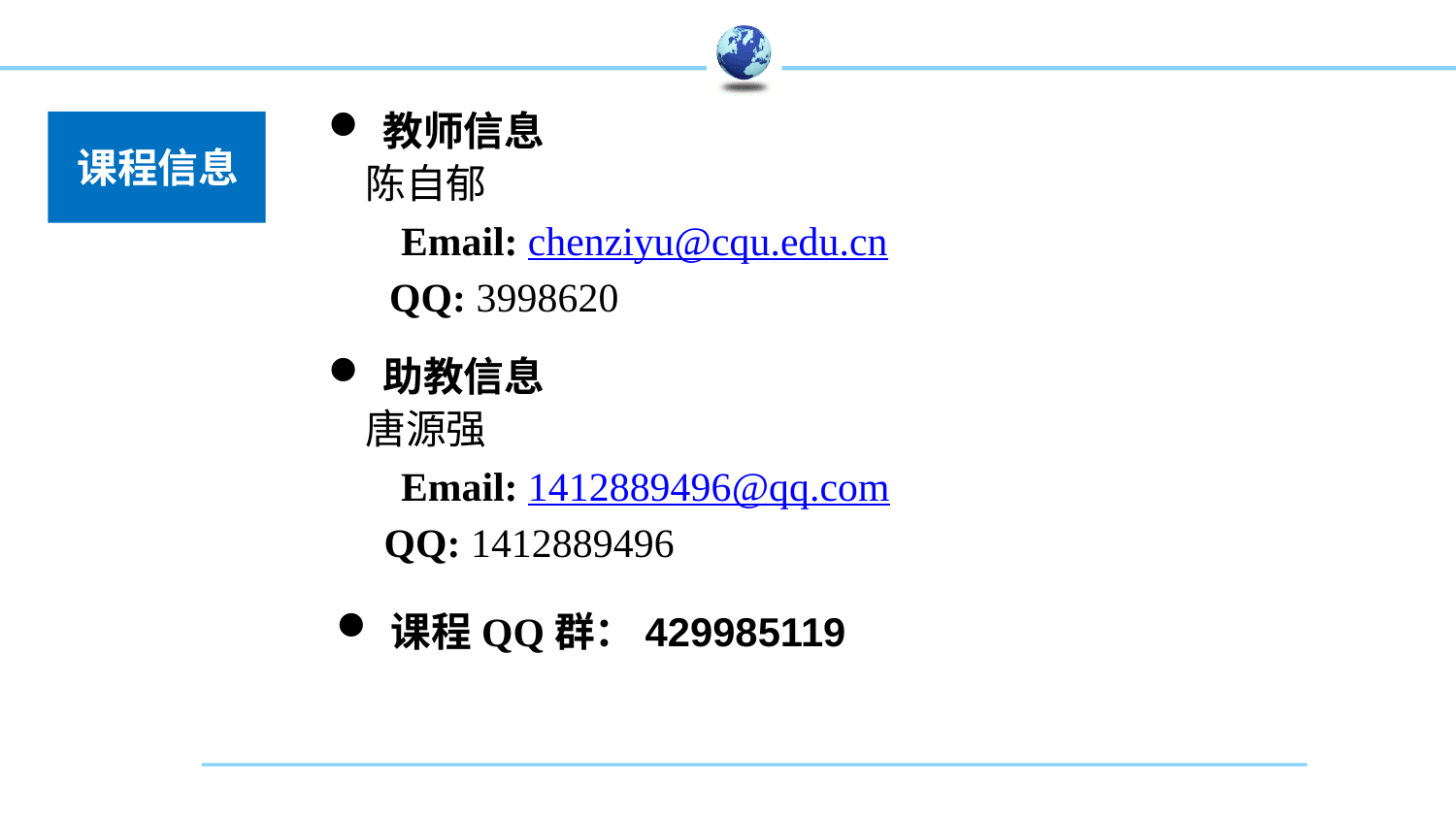

教师信息
   陈自郁
   Email: chenziyu@cqu.edu.cn
      QQ: 3998620

课程信息
助教信息
   唐源强
   Email: 1412889496@qq.com
     QQ: 1412889496
课程QQ群：429985119